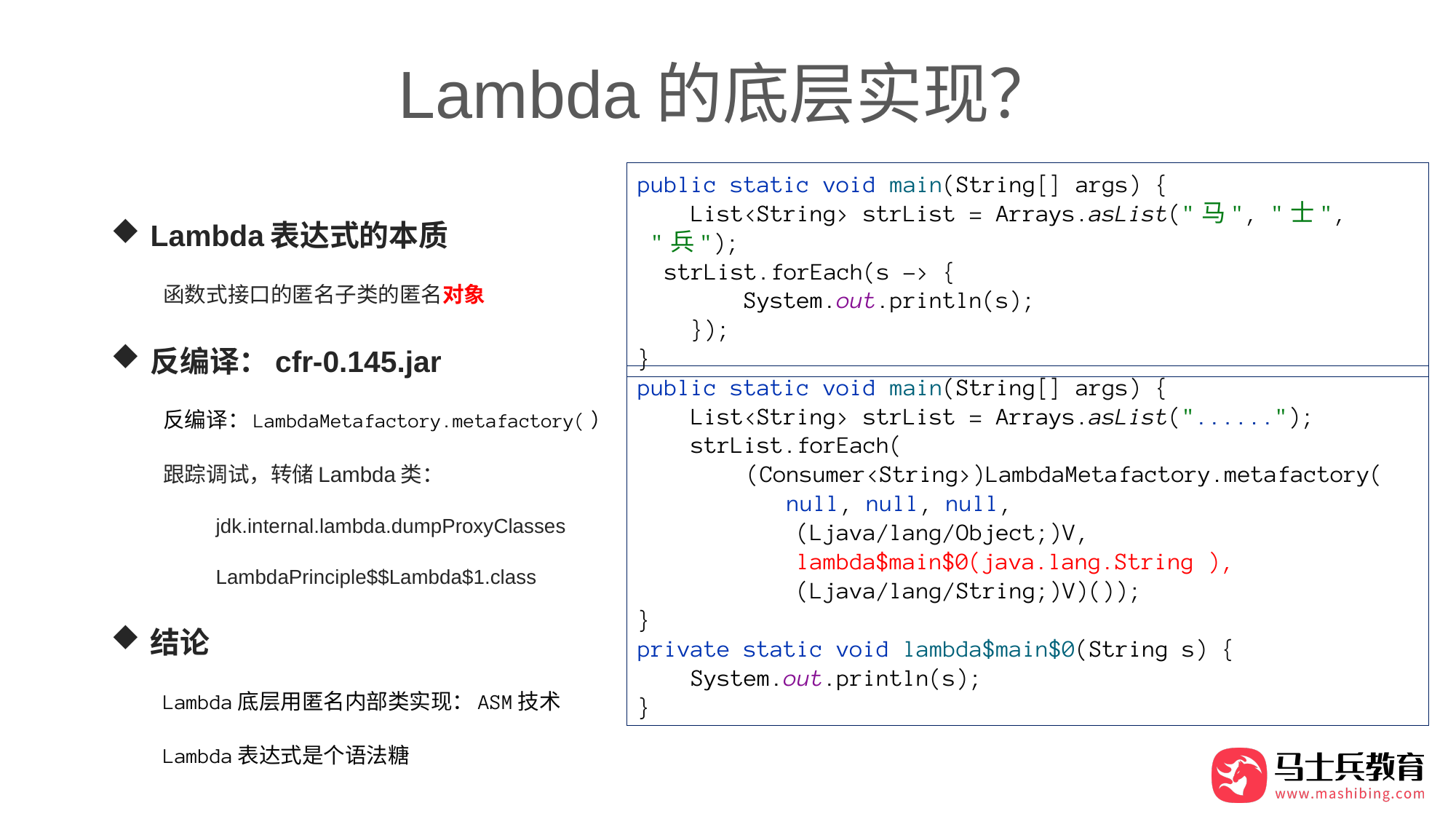

# Lambda的底层实现？
Lambda表达式的本质
函数式接口的匿名子类的匿名对象
反编译：cfr-0.145.jar
反编译：LambdaMetafactory.metafactory(）
跟踪调试，转储Lambda类：
jdk.internal.lambda.dumpProxyClasses
LambdaPrinciple$$Lambda$1.class
结论
Lambda底层用匿名内部类实现：ASM技术
Lambda表达式是个语法糖
public static void main(String[] args) {
    List<String> strList = Arrays.asList("马", "士", "兵");
    strList.forEach(s -> {
        System.out.println(s);
    });
}
public static void main(String[] args) {
    List<String> strList = Arrays.asList("......");
    strList.forEach(
	(Consumer<String>)LambdaMetafactory.metafactory(
	   null, null, null,
            (Ljava/lang/Object;)V,
            lambda$main$0(java.lang.String ),
            (Ljava/lang/String;)V)());
}
private static void lambda$main$0(String s) {
    System.out.println(s);
}